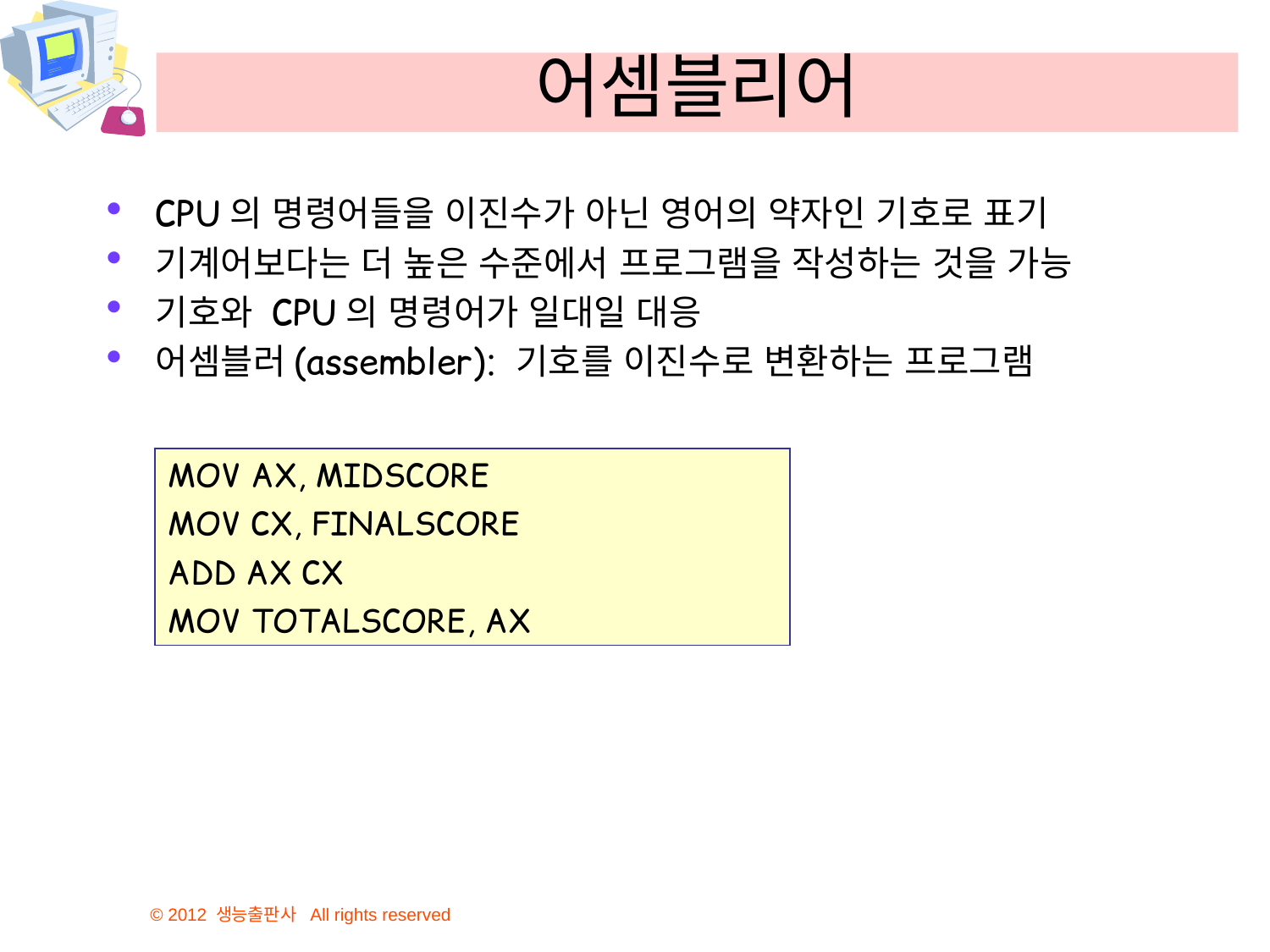

# 어셈블리어
CPU의 명령어들을 이진수가 아닌 영어의 약자인 기호로 표기
기계어보다는 더 높은 수준에서 프로그램을 작성하는 것을 가능
기호와 CPU의 명령어가 일대일 대응
어셈블러(assembler): 기호를 이진수로 변환하는 프로그램
MOV AX, MIDSCORE
MOV CX, FINALSCORE
ADD AX CX
MOV TOTALSCORE, AX